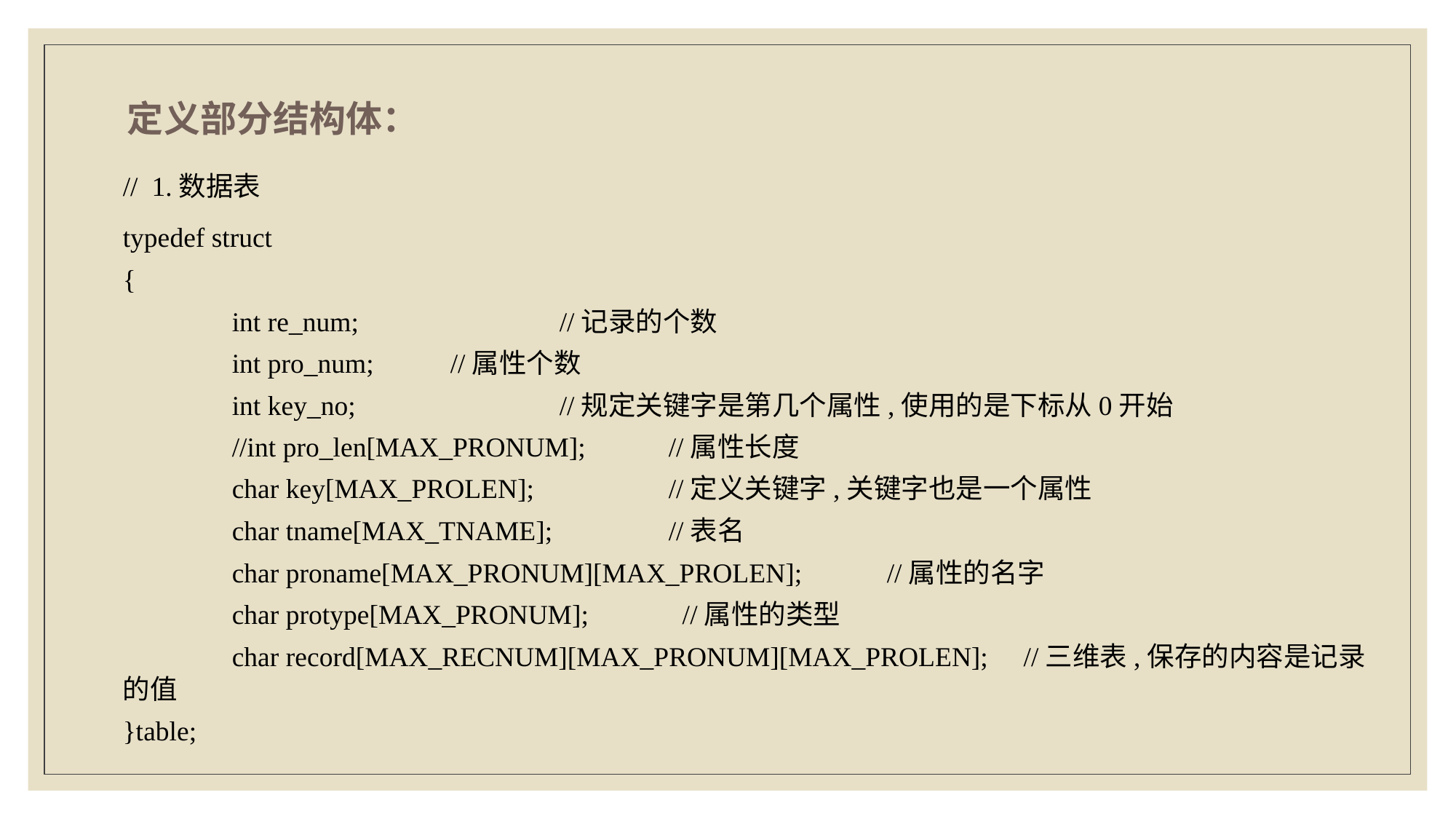

定义部分结构体：
//  1.数据表
typedef struct
{
	int re_num;		//记录的个数
	int pro_num;	//属性个数
	int key_no;		//规定关键字是第几个属性,使用的是下标从0开始
	//int pro_len[MAX_PRONUM];	//属性长度
	char key[MAX_PROLEN];		//定义关键字,关键字也是一个属性
	char tname[MAX_TNAME];		//表名
	char proname[MAX_PRONUM][MAX_PROLEN];	//属性的名字
	char protype[MAX_PRONUM];	  //属性的类型
	char record[MAX_RECNUM][MAX_PRONUM][MAX_PROLEN];	    //三维表,保存的内容是记录的值
}table;